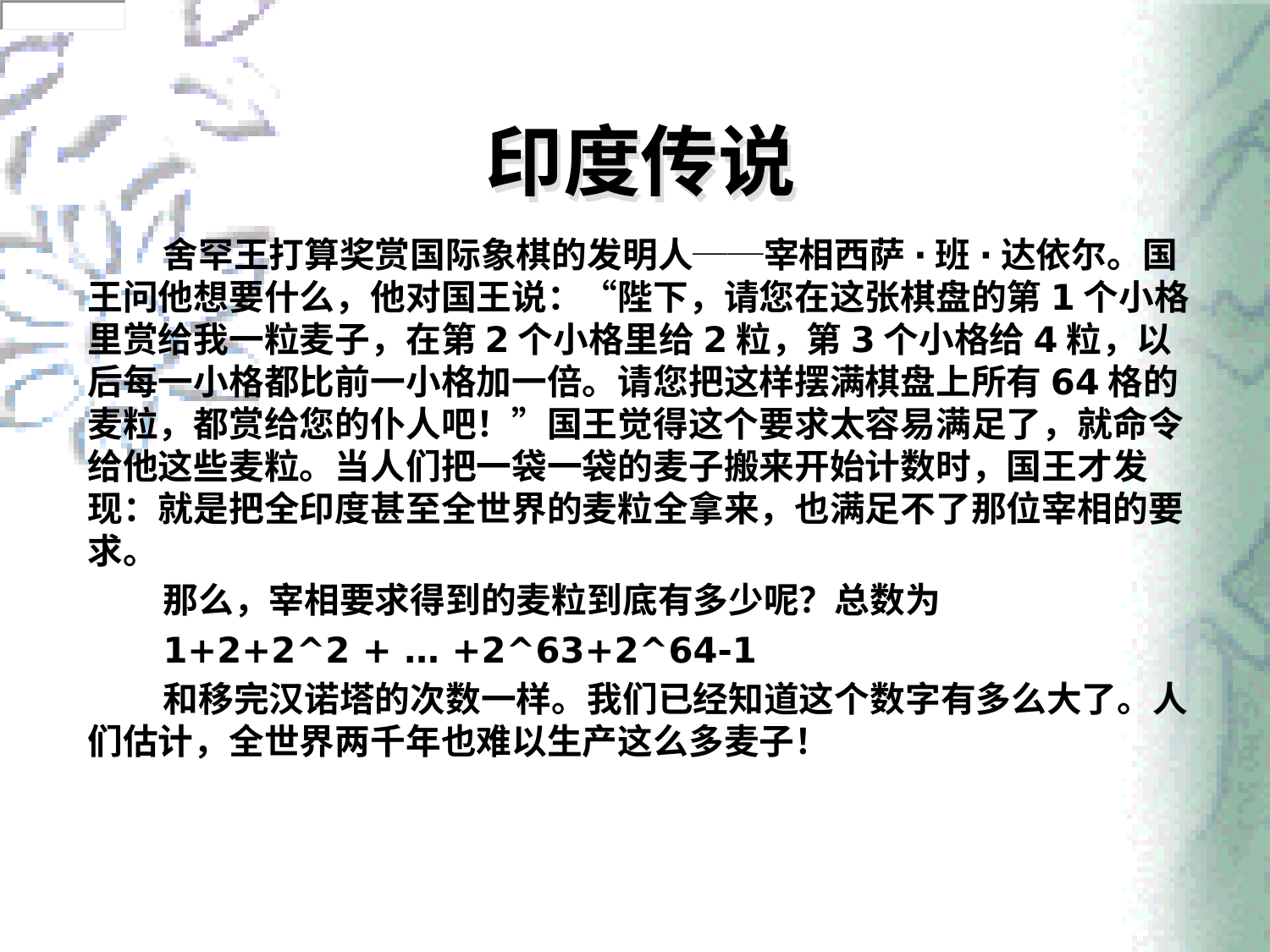

# 印度传说
舍罕王打算奖赏国际象棋的发明人──宰相西萨·班·达依尔。国王问他想要什么，他对国王说：“陛下，请您在这张棋盘的第1个小格里赏给我一粒麦子，在第2个小格里给2粒，第3个小格给4粒，以后每一小格都比前一小格加一倍。请您把这样摆满棋盘上所有64格的麦粒，都赏给您的仆人吧！”国王觉得这个要求太容易满足了，就命令给他这些麦粒。当人们把一袋一袋的麦子搬来开始计数时，国王才发现：就是把全印度甚至全世界的麦粒全拿来，也满足不了那位宰相的要求。
那么，宰相要求得到的麦粒到底有多少呢？总数为
1+2+2^2 + … +2^63+2^64-1
和移完汉诺塔的次数一样。我们已经知道这个数字有多么大了。人们估计，全世界两千年也难以生产这么多麦子！